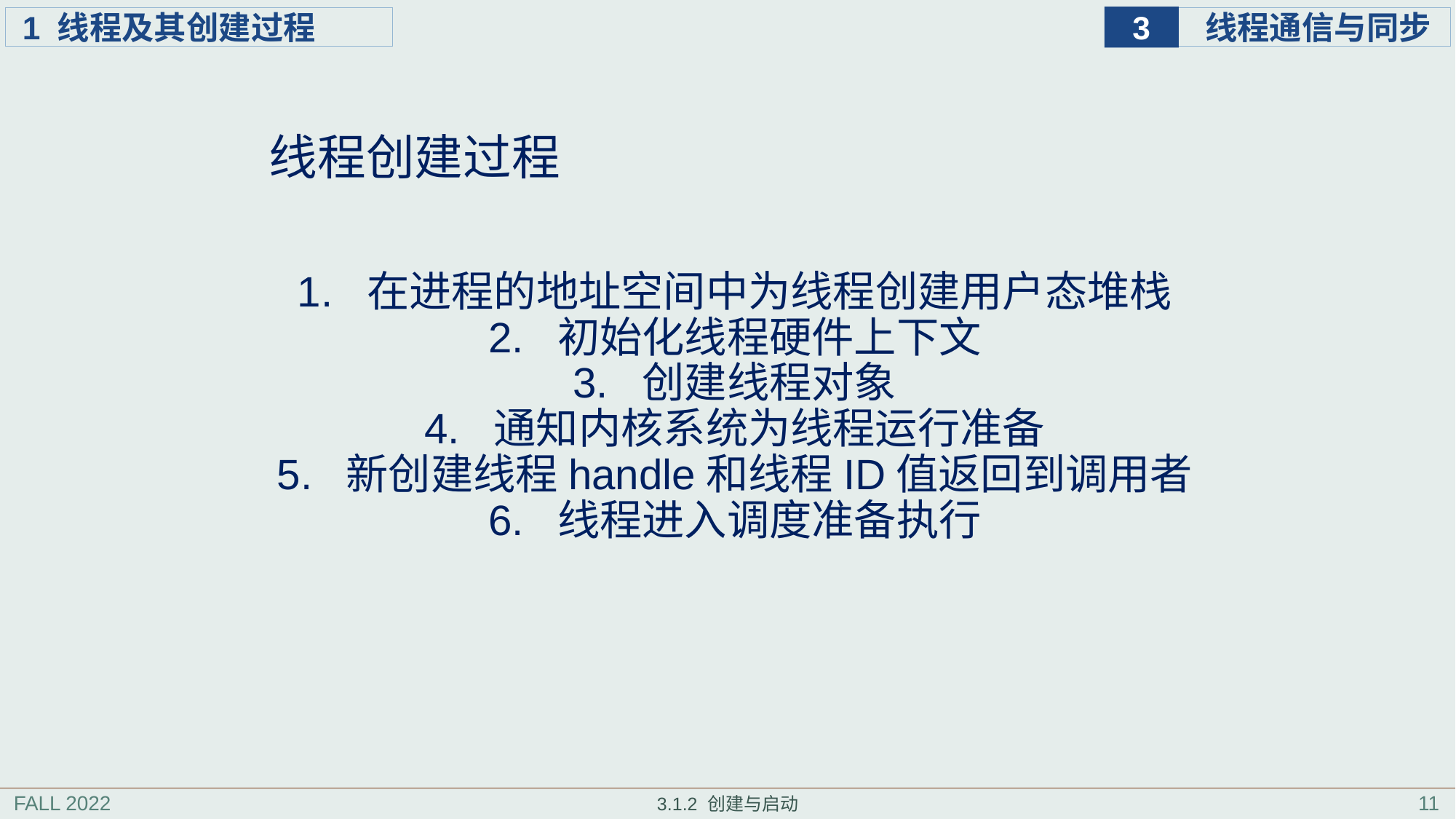

线程创建过程
1.  在进程的地址空间中为线程创建用户态堆栈
2.  初始化线程硬件上下文
3.  创建线程对象
4.  通知内核系统为线程运行准备
5.  新创建线程handle和线程ID值返回到调用者
6.  线程进入调度准备执行
3.1.2 创建与启动